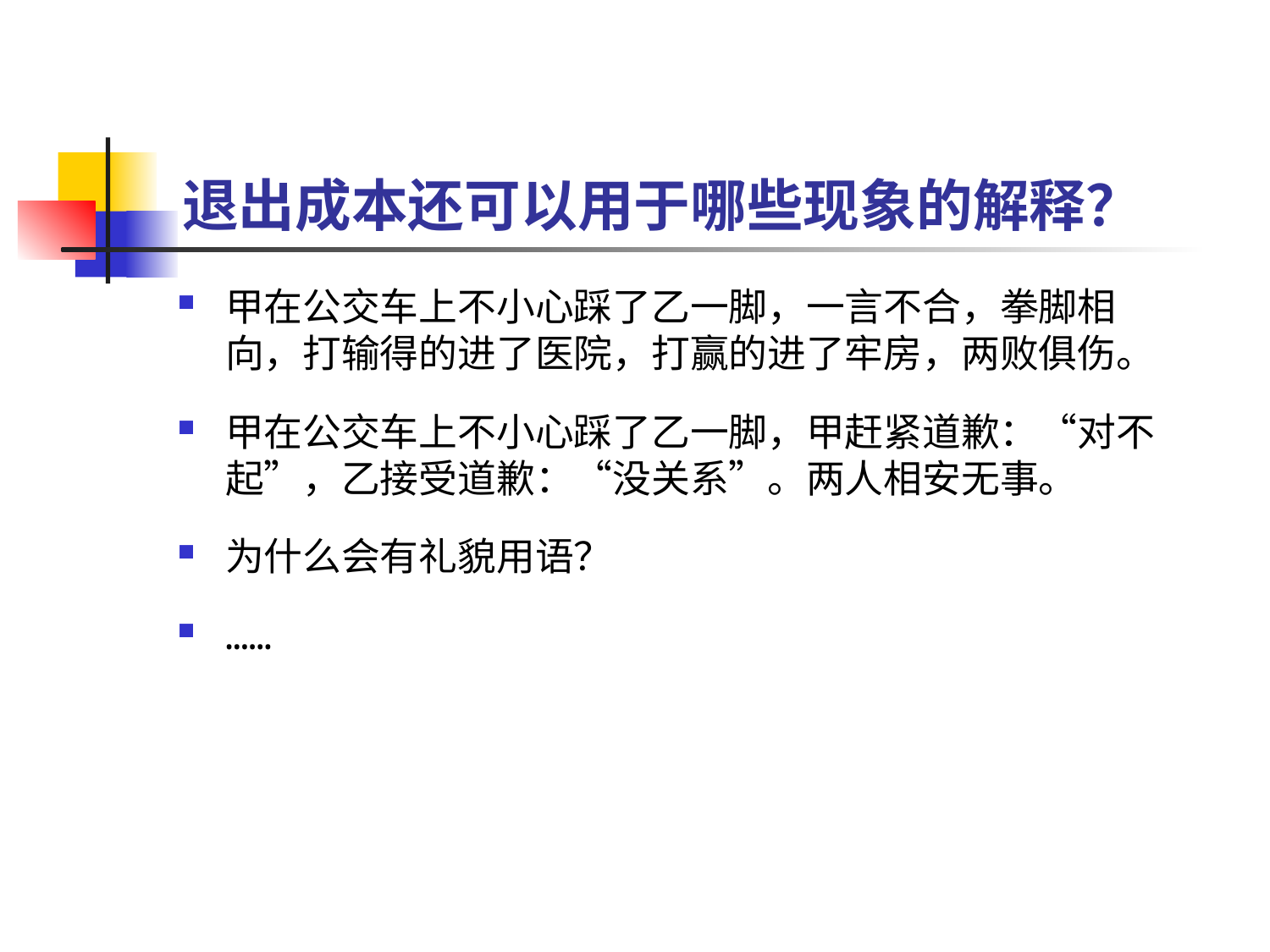

# 退出成本还可以用于哪些现象的解释？
甲在公交车上不小心踩了乙一脚，一言不合，拳脚相向，打输得的进了医院，打赢的进了牢房，两败俱伤。
甲在公交车上不小心踩了乙一脚，甲赶紧道歉：“对不起”，乙接受道歉：“没关系”。两人相安无事。
为什么会有礼貌用语？
……